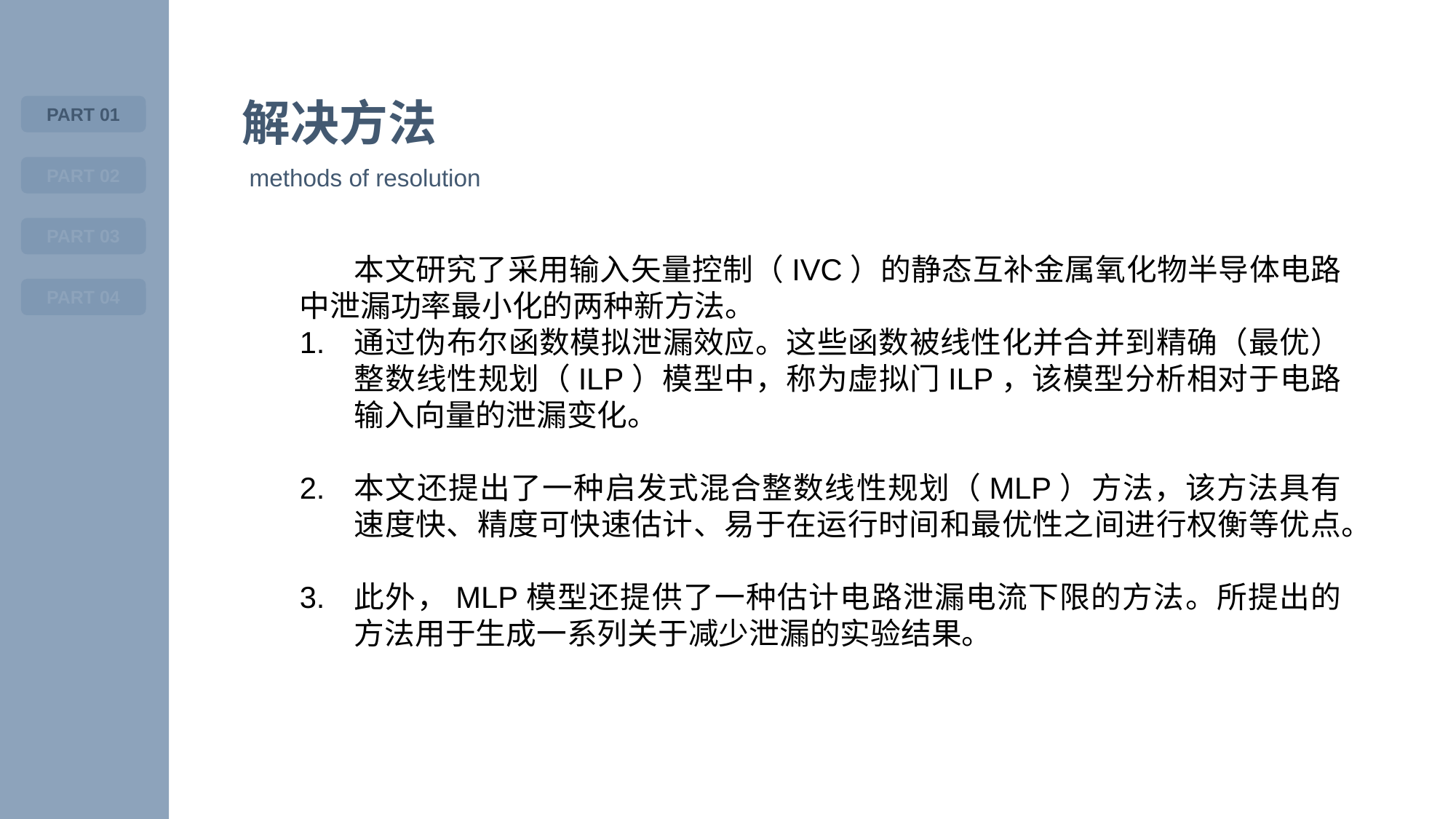

解决方法

PART 01

 methods of resolution
PART 02

PART 03
本文研究了采用输入矢量控制（IVC）的静态互补金属氧化物半导体电路中泄漏功率最小化的两种新方法。
通过伪布尔函数模拟泄漏效应。这些函数被线性化并合并到精确（最优）整数线性规划（ILP）模型中，称为虚拟门ILP，该模型分析相对于电路输入向量的泄漏变化。

本文还提出了一种启发式混合整数线性规划（MLP）方法，该方法具有速度快、精度可快速估计、易于在运行时间和最优性之间进行权衡等优点。

此外，MLP模型还提供了一种估计电路泄漏电流下限的方法。所提出的方法用于生成一系列关于减少泄漏的实验结果。

PART 04